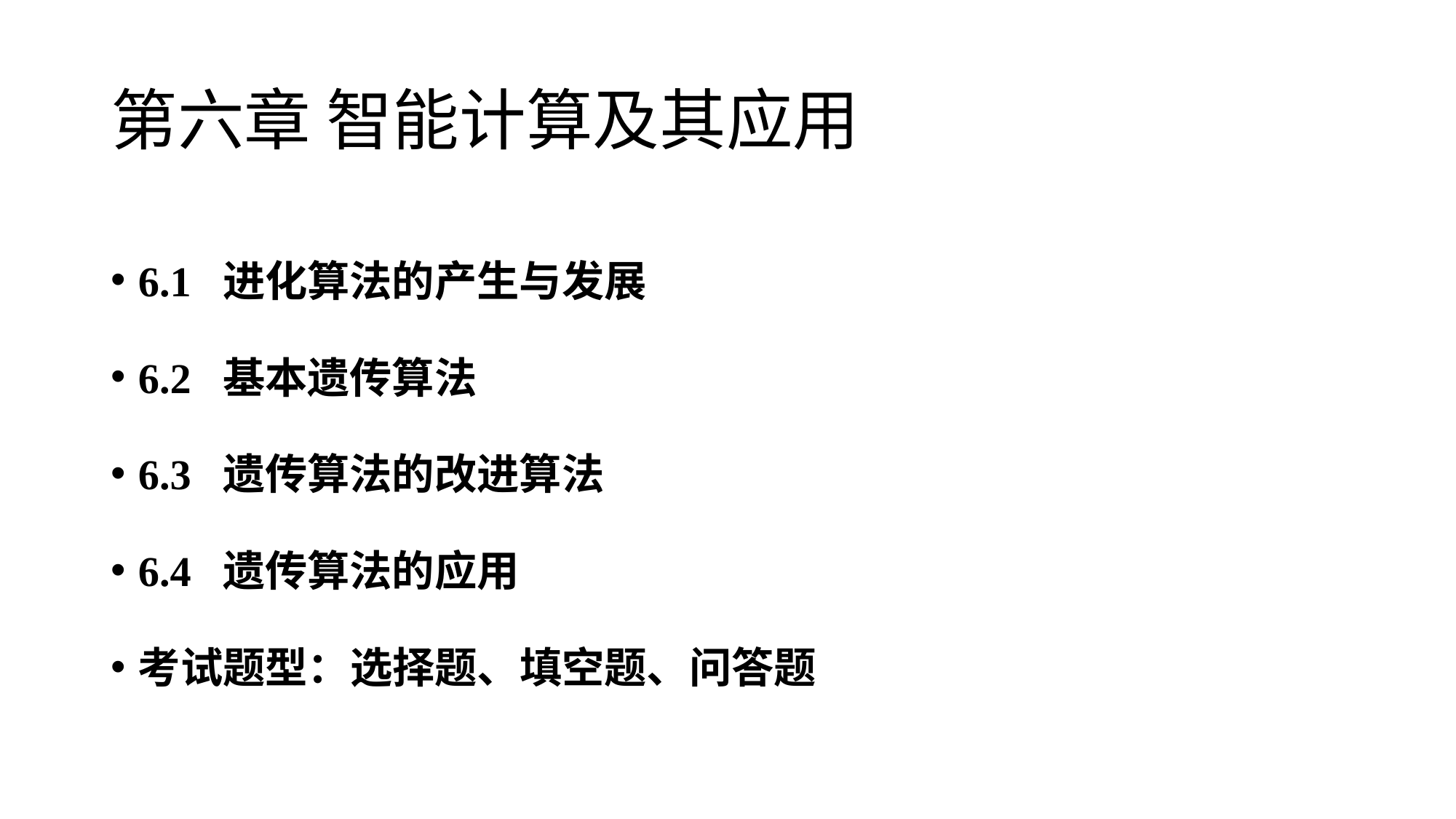

# 第六章 智能计算及其应用
6.1  进化算法的产生与发展
6.2  基本遗传算法
6.3  遗传算法的改进算法
6.4  遗传算法的应用
考试题型：选择题、填空题、问答题